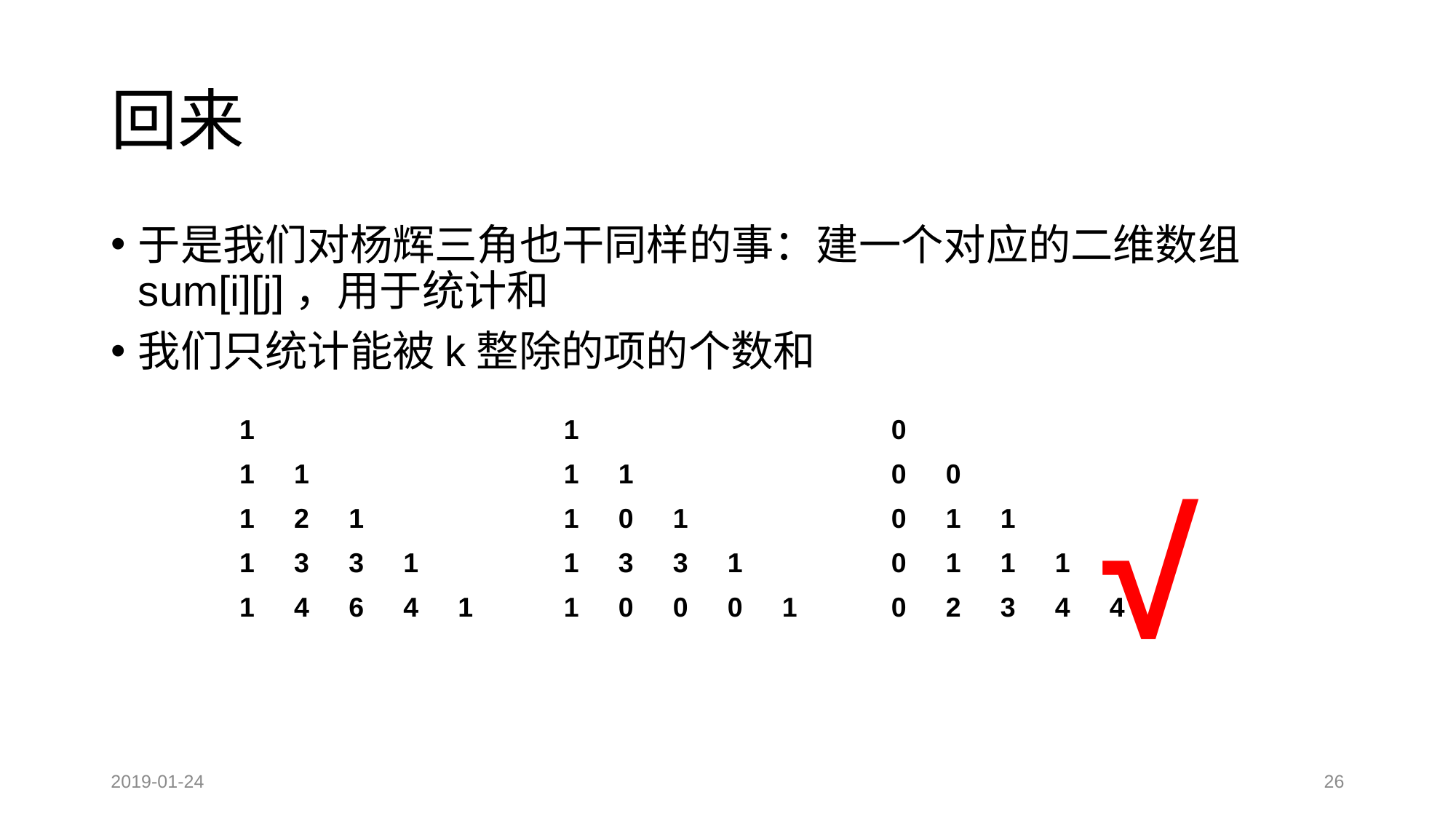

# 回来
于是我们对杨辉三角也干同样的事：建一个对应的二维数组sum[i][j]，用于统计和
我们只统计能被k整除的项的个数和
| 1 |  |  |  |  |
| --- | --- | --- | --- | --- |
| 1 | 1 |  |  |  |
| 1 | 2 | 1 |  |  |
| 1 | 3 | 3 | 1 |  |
| 1 | 4 | 6 | 4 | 1 |
| 1 |  |  |  |  |
| --- | --- | --- | --- | --- |
| 1 | 1 |  |  |  |
| 1 | 0 | 1 |  |  |
| 1 | 3 | 3 | 1 |  |
| 1 | 0 | 0 | 0 | 1 |
| 0 |  |  |  |  |
| --- | --- | --- | --- | --- |
| 0 | 0 |  |  |  |
| 0 | 1 | 1 |  |  |
| 0 | 1 | 1 | 1 |  |
| 0 | 2 | 3 | 4 | 4 |
√
2019-01-24
26